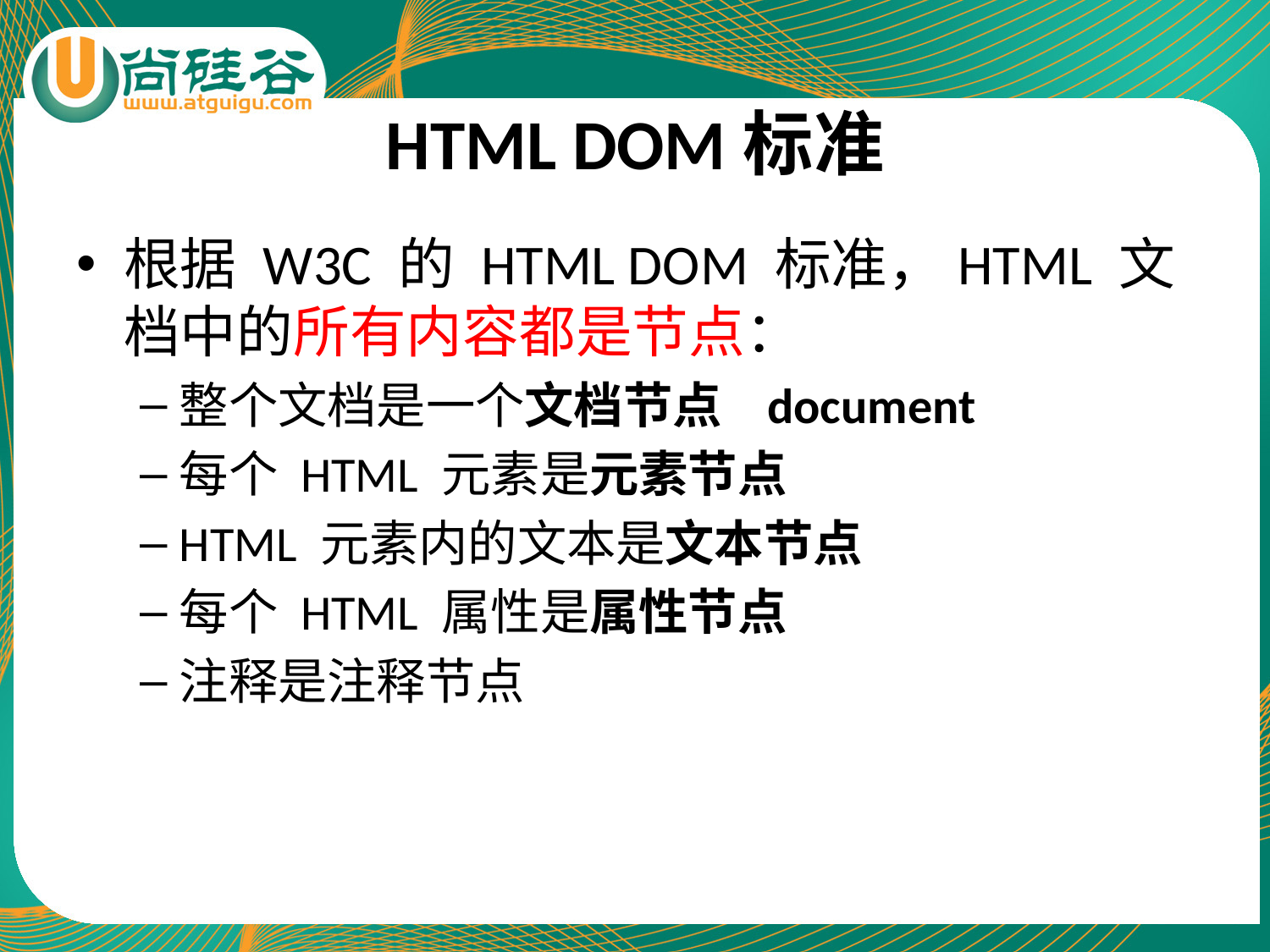

# HTML DOM标准
根据 W3C 的 HTML DOM 标准，HTML 文档中的所有内容都是节点：
整个文档是一个文档节点   document
每个 HTML 元素是元素节点
HTML 元素内的文本是文本节点
每个 HTML 属性是属性节点
注释是注释节点